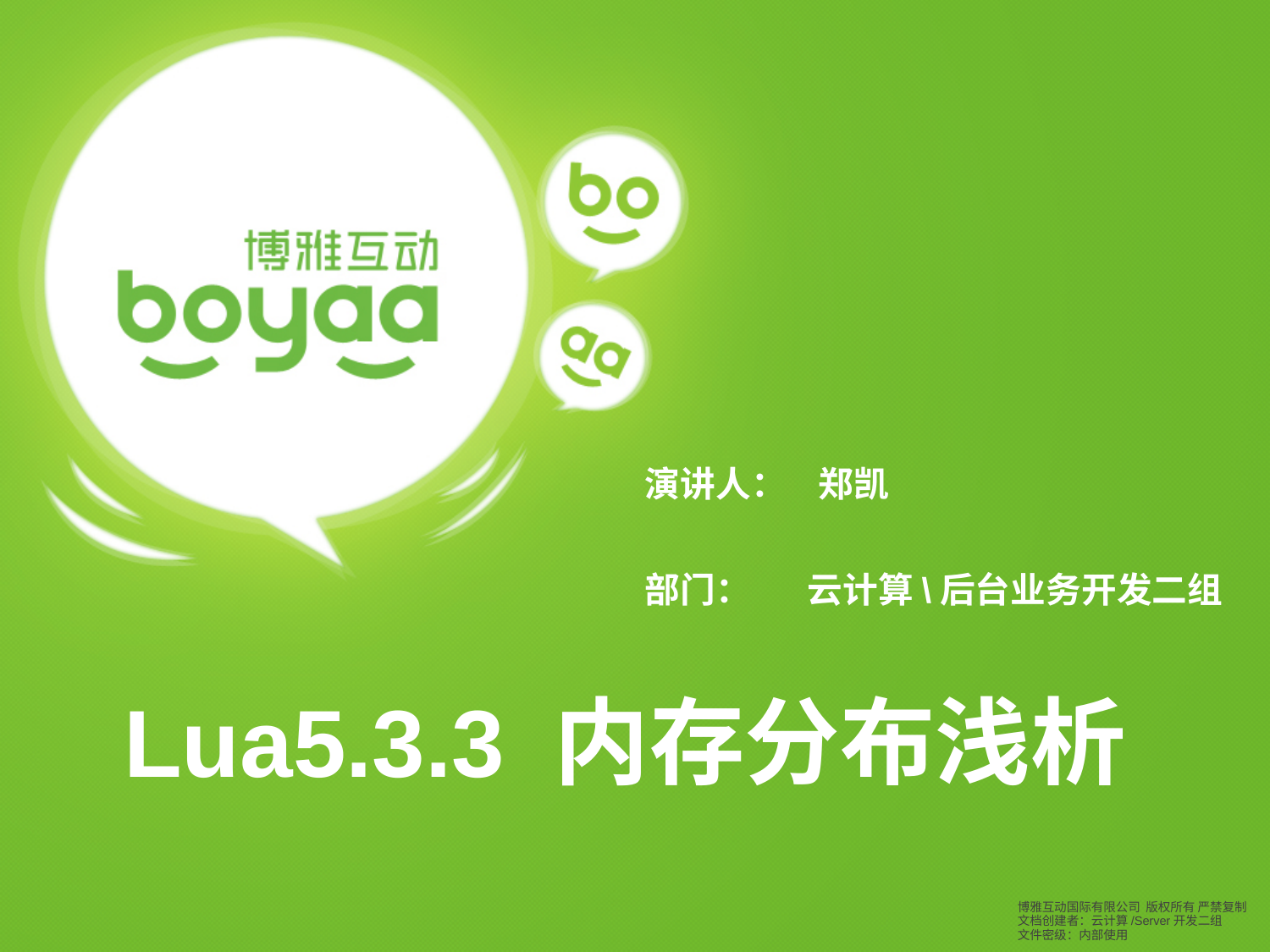

演讲人：    郑凯

部门：       云计算\后台业务开发二组
Lua5.3.3 内存分布浅析
博雅互动国际有限公司  版权所有 严禁复制
文档创建者：云计算/Server开发二组
文件密级：内部使用